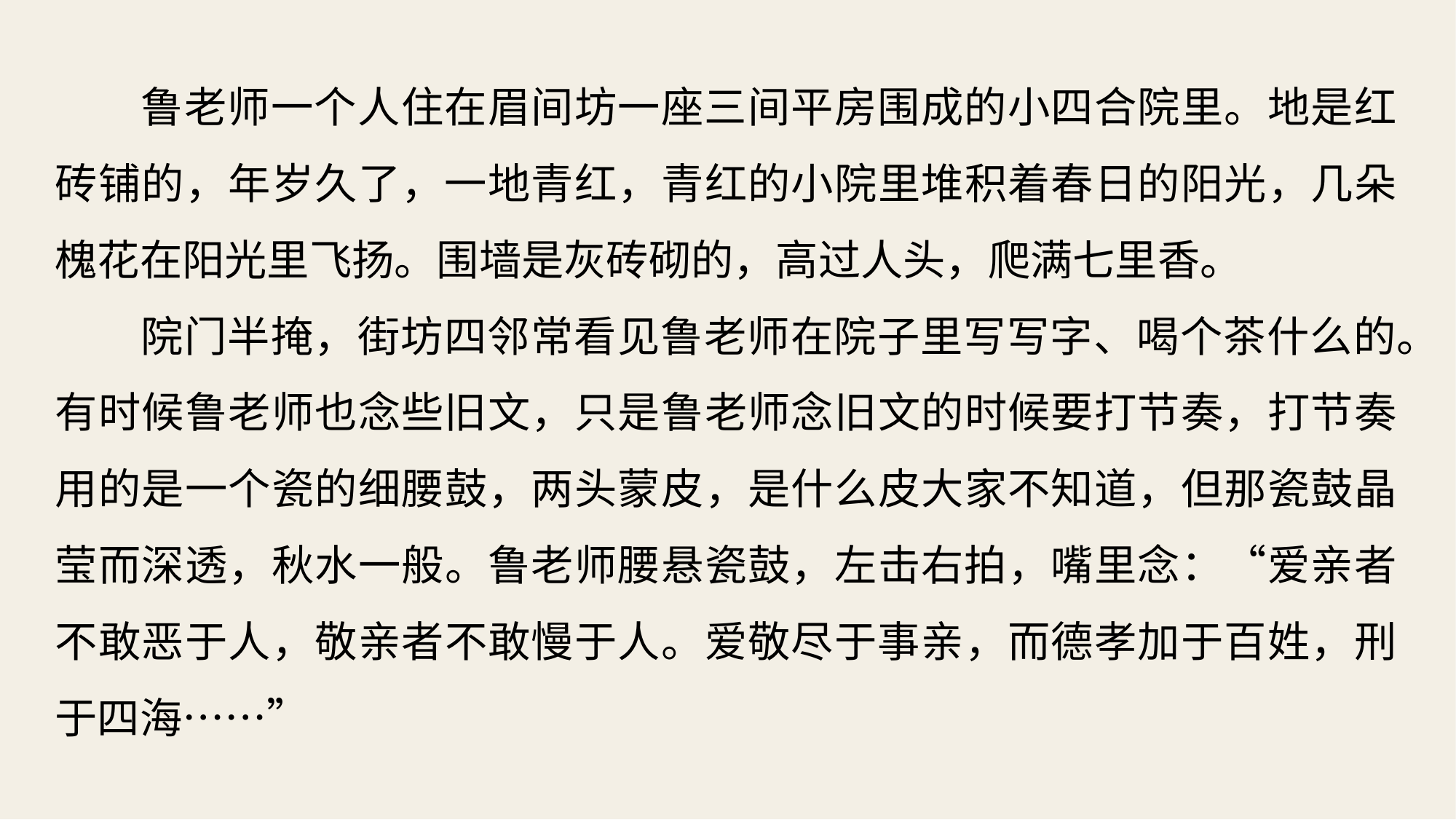

鲁老师一个人住在眉间坊一座三间平房围成的小四合院里。地是红砖铺的，年岁久了，一地青红，青红的小院里堆积着春日的阳光，几朵槐花在阳光里飞扬。围墙是灰砖砌的，高过人头，爬满七里香。
院门半掩，街坊四邻常看见鲁老师在院子里写写字、喝个茶什么的。有时候鲁老师也念些旧文，只是鲁老师念旧文的时候要打节奏，打节奏用的是一个瓷的细腰鼓，两头蒙皮，是什么皮大家不知道，但那瓷鼓晶莹而深透，秋水一般。鲁老师腰悬瓷鼓，左击右拍，嘴里念：“爱亲者不敢恶于人，敬亲者不敢慢于人。爱敬尽于事亲，而德孝加于百姓，刑于四海……”